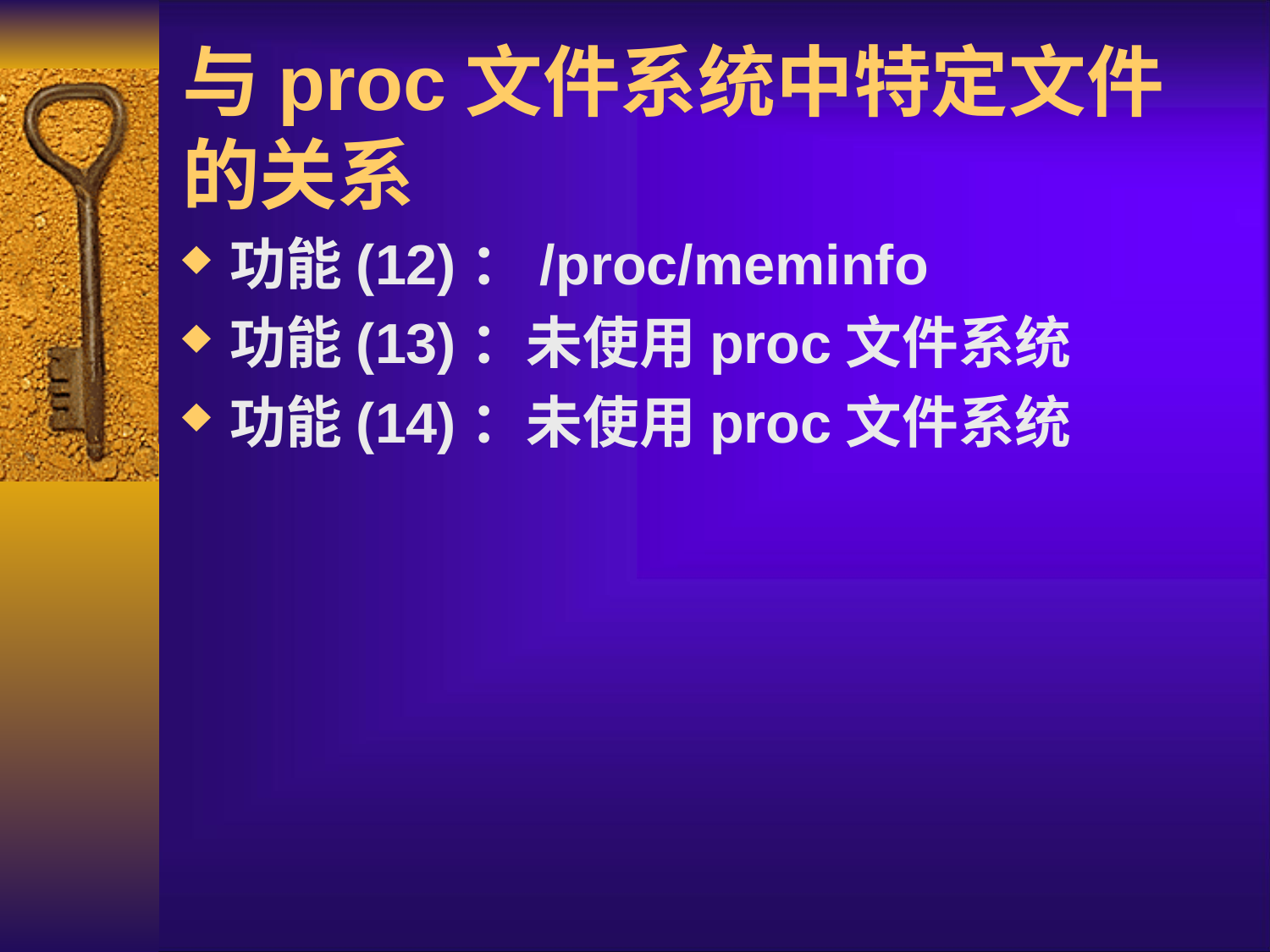

# 与proc文件系统中特定文件的关系
功能(12)：/proc/meminfo
功能(13)：未使用proc文件系统
功能(14)：未使用proc文件系统